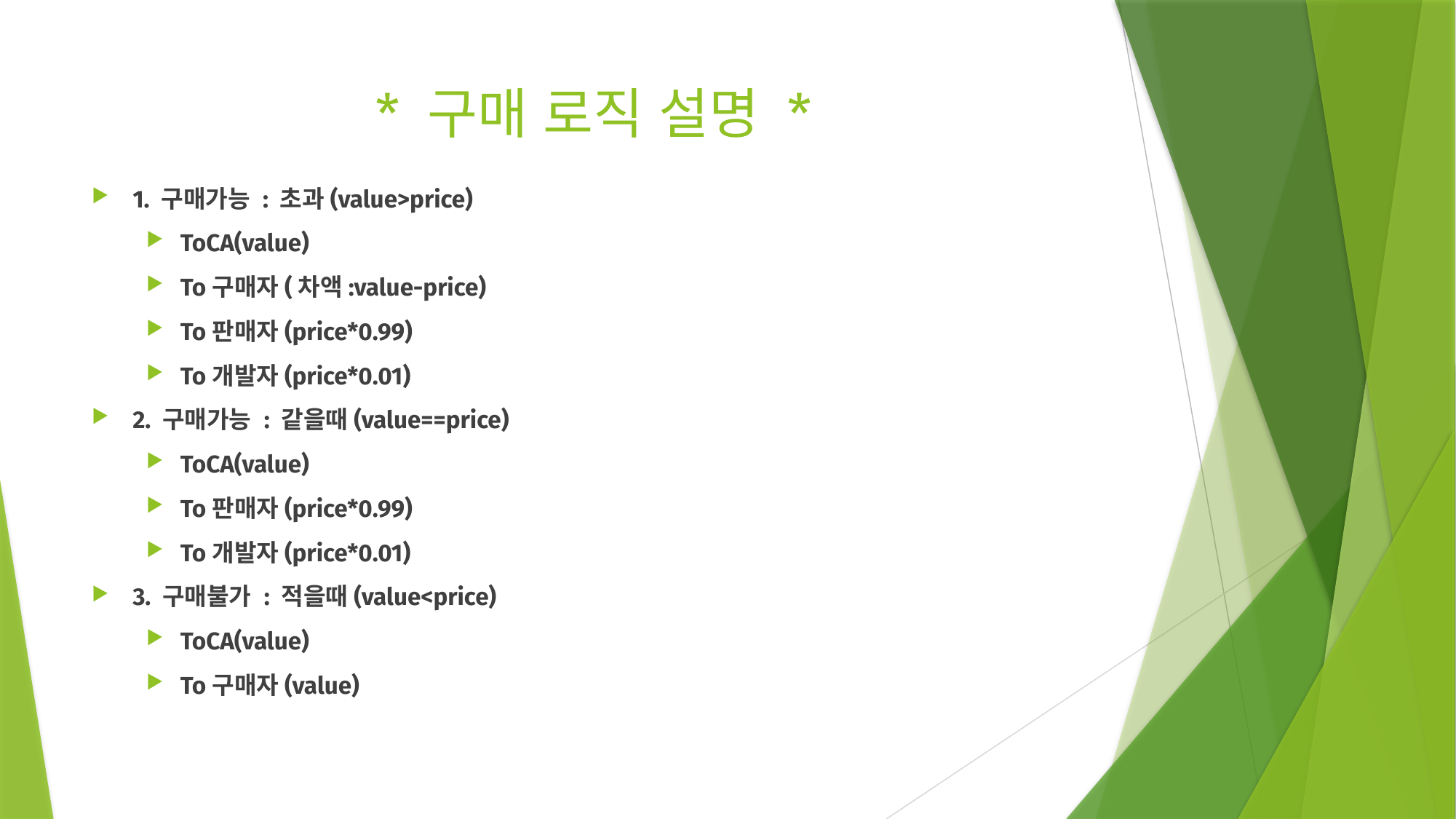

# * 구매 로직 설명 *
1. 구매가능 : 초과(value>price)
ToCA(value)
To구매자(차액:value-price)
To판매자(price*0.99)
To개발자(price*0.01)
2. 구매가능 : 같을때(value==price)
ToCA(value)
To판매자(price*0.99)
To개발자(price*0.01)
3. 구매불가 : 적을때(value<price)
ToCA(value)
To구매자(value)